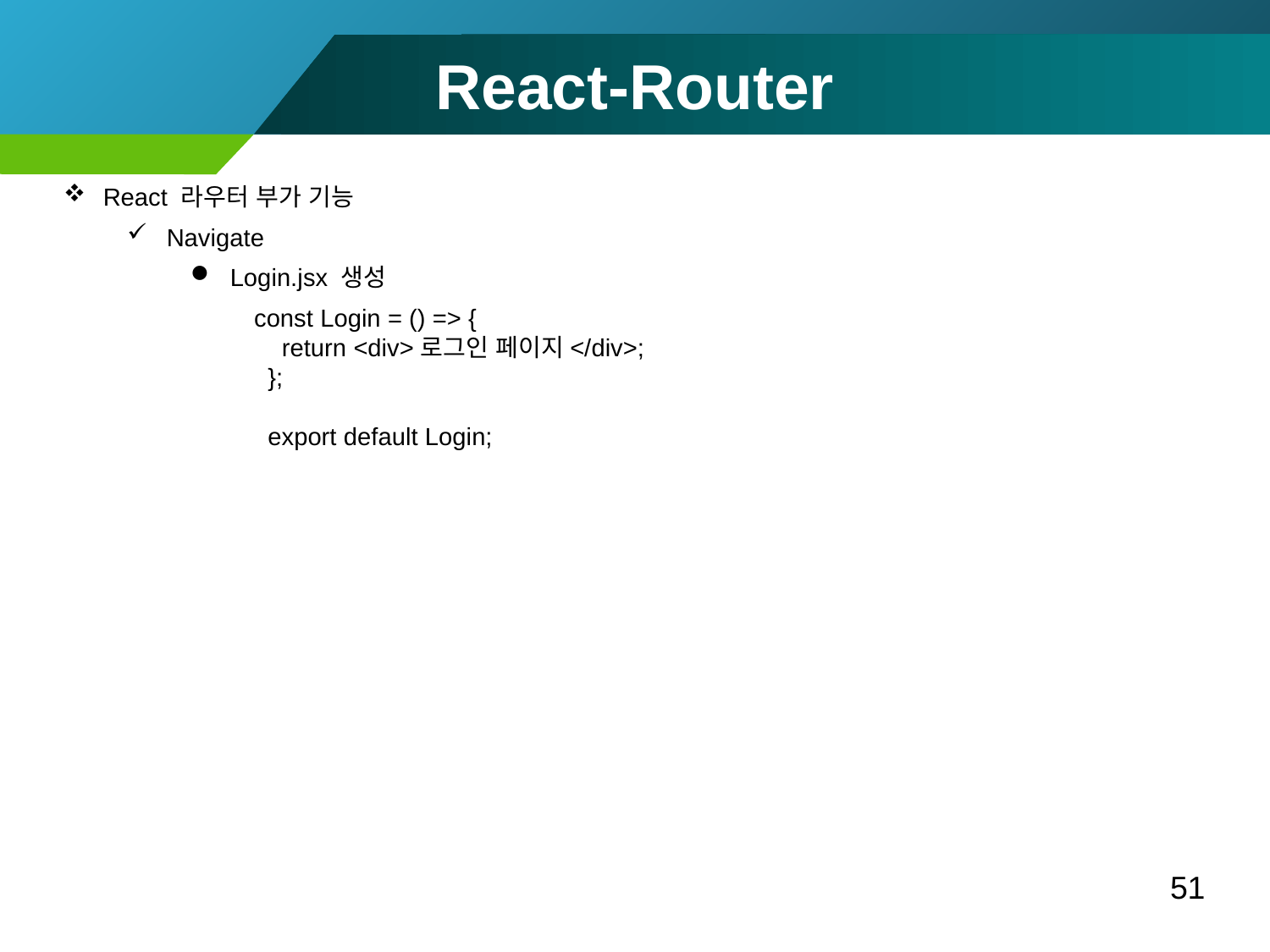

React-Router
React 라우터 부가 기능
Navigate
Login.jsx 생성
const Login = () => {
    return <div>로그인 페이지</div>;
  };

  export default Login;
51